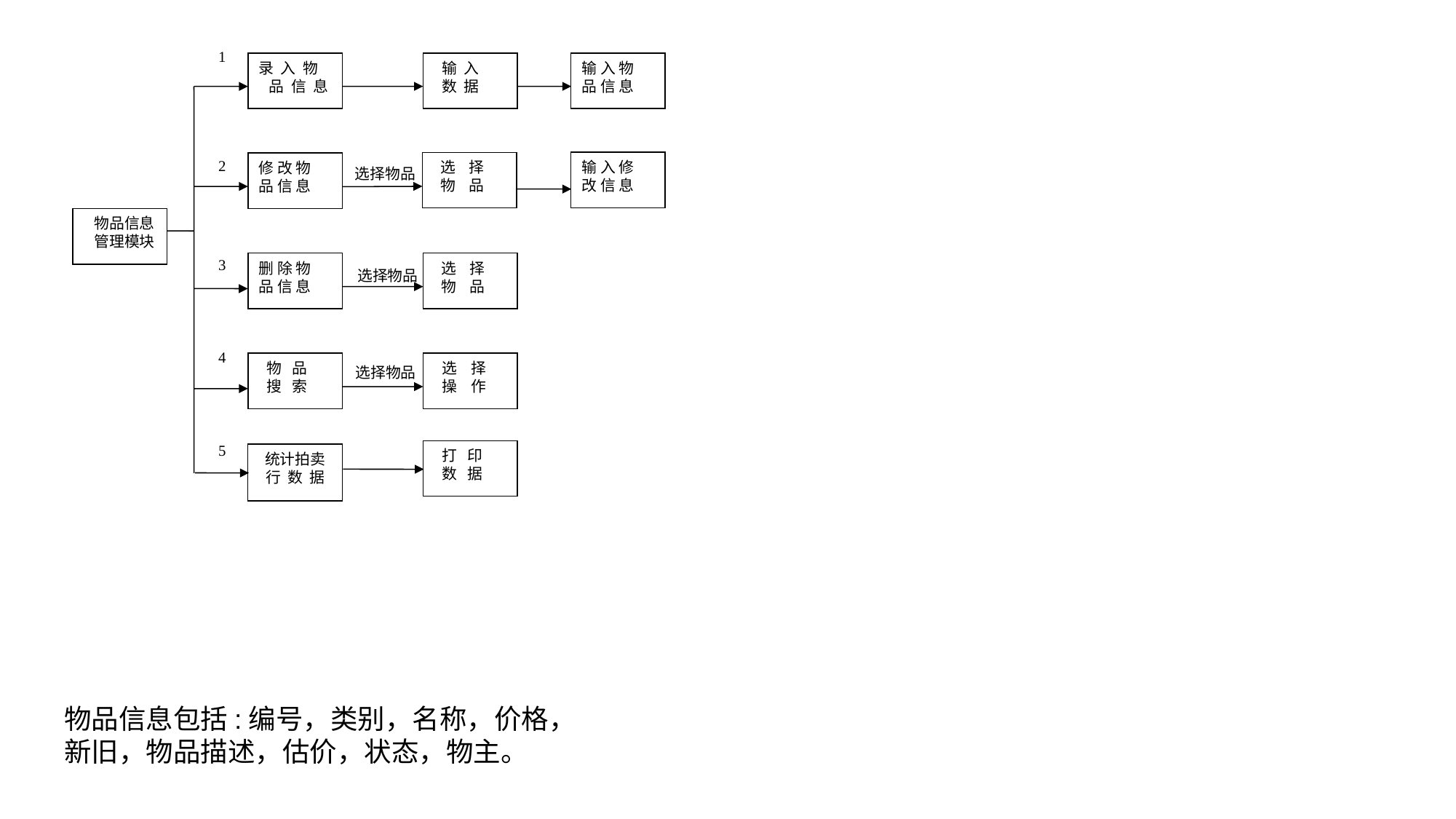

1
录  入  物       品  信  息
输  入
数  据

2
 选    择
 物    品
修 改 物
品 信 息

物品信息
管理模块

3
删 除 物
品 信 息

 选    择
 物    品

4
物   品
搜   索
选    择
操    作

输 入 物
品 信 息

输 入 修
改 信 息
选择物品
选择物品
选择物品

5
打   印
数   据
统计拍卖行  数  据

物品信息包括:编号，类别，名称，价格，新旧，物品描述，估价，状态，物主。